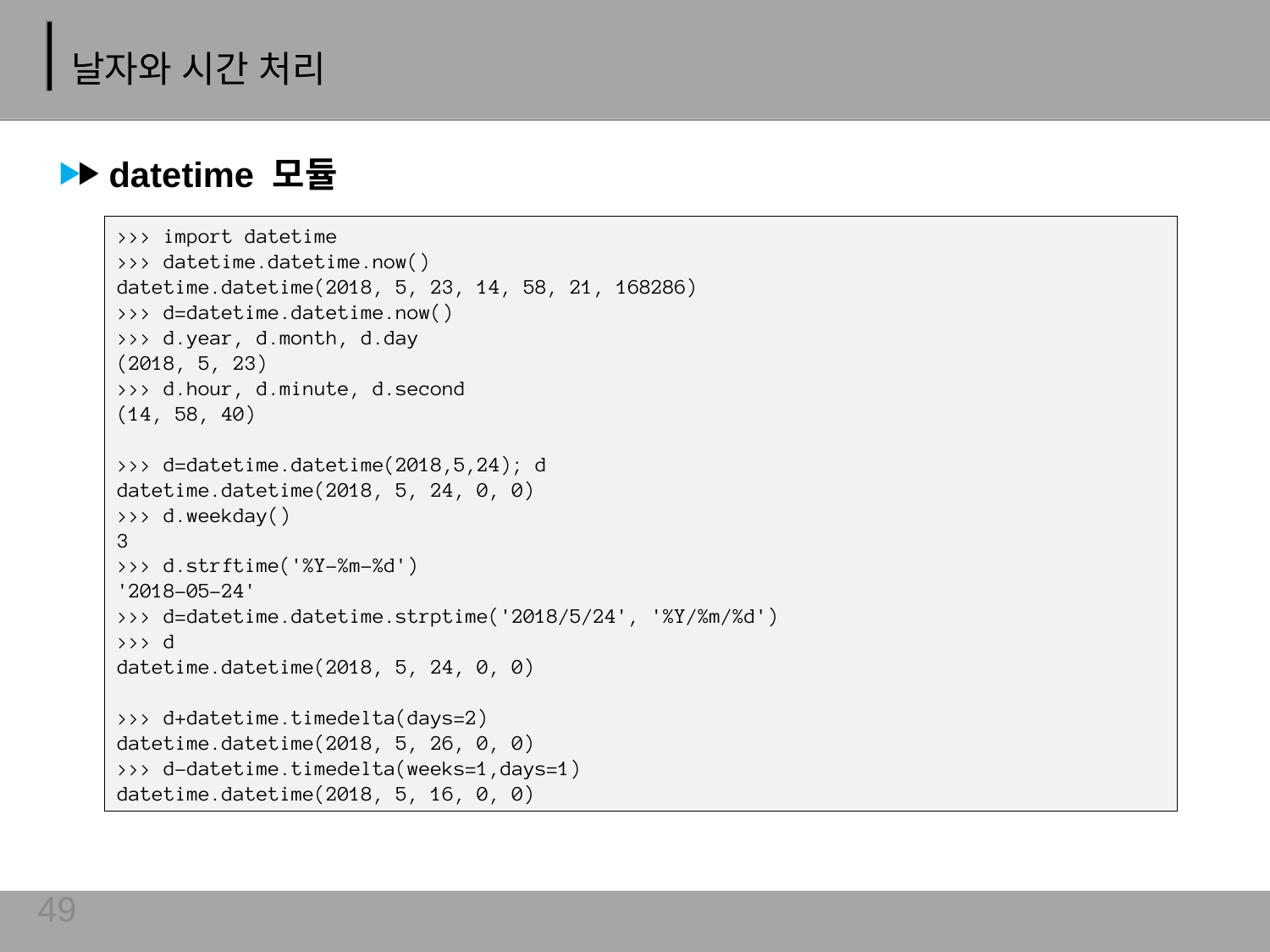

# 날자와 시간 처리
datetime 모듈
>>> import datetime
>>> datetime.datetime.now()
datetime.datetime(2018, 5, 23, 14, 58, 21, 168286)
>>> d=datetime.datetime.now()
>>> d.year, d.month, d.day
(2018, 5, 23)
>>> d.hour, d.minute, d.second
(14, 58, 40)

>>> d=datetime.datetime(2018,5,24); d
datetime.datetime(2018, 5, 24, 0, 0)
>>> d.weekday()
3
>>> d.strftime('%Y-%m-%d')
'2018-05-24'
>>> d=datetime.datetime.strptime('2018/5/24', '%Y/%m/%d')
>>> d
datetime.datetime(2018, 5, 24, 0, 0)

>>> d+datetime.timedelta(days=2)
datetime.datetime(2018, 5, 26, 0, 0)
>>> d-datetime.timedelta(weeks=1,days=1)
datetime.datetime(2018, 5, 16, 0, 0)
49